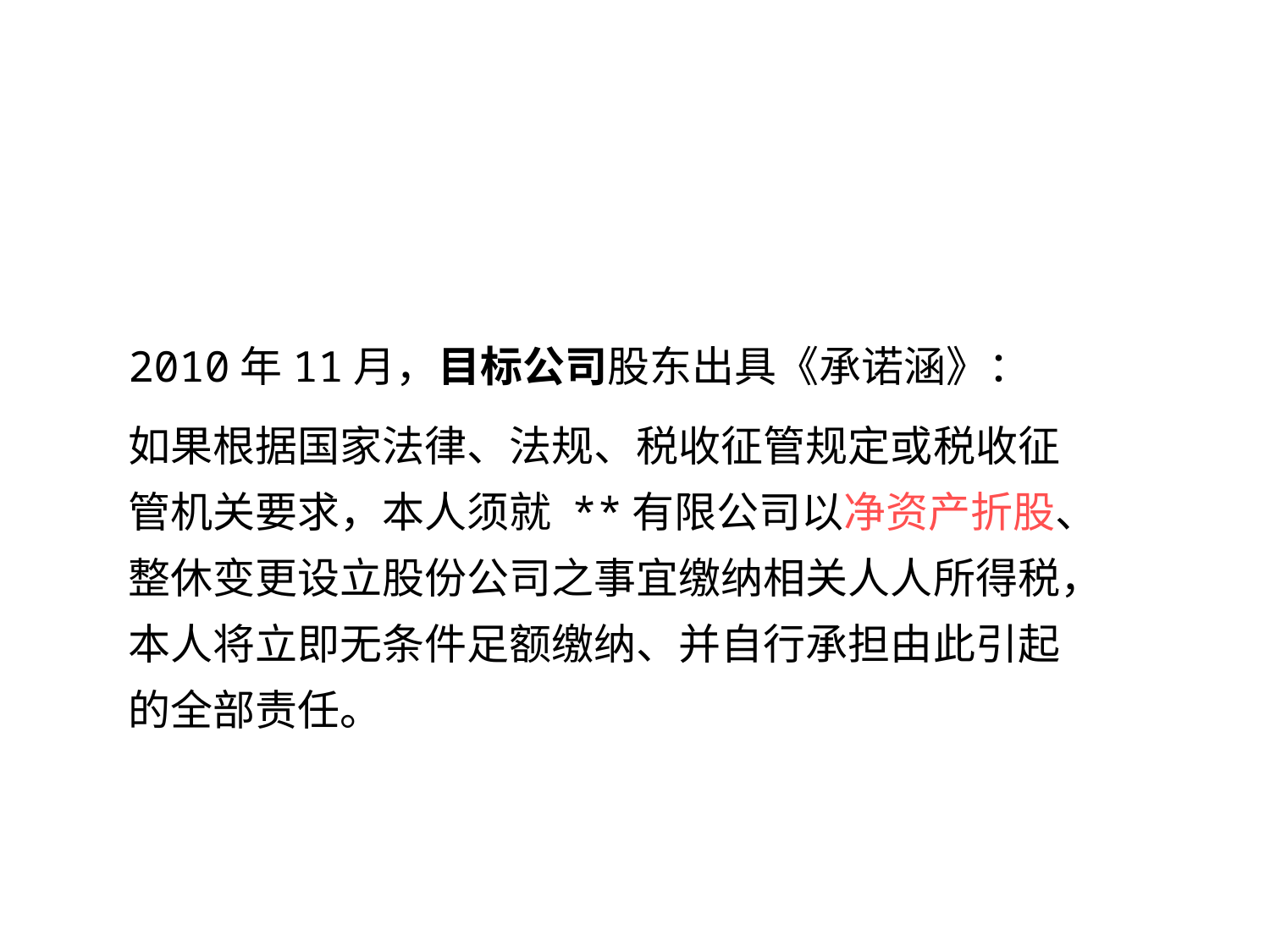

#
2010年11月，目标公司股东出具《承诺涵》：
如果根据国家法律、法规、税收征管规定或税收征管机关要求，本人须就 **有限公司以净资产折股、整休变更设立股份公司之事宜缴纳相关人人所得税，本人将立即无条件足额缴纳、并自行承担由此引起的全部责任。